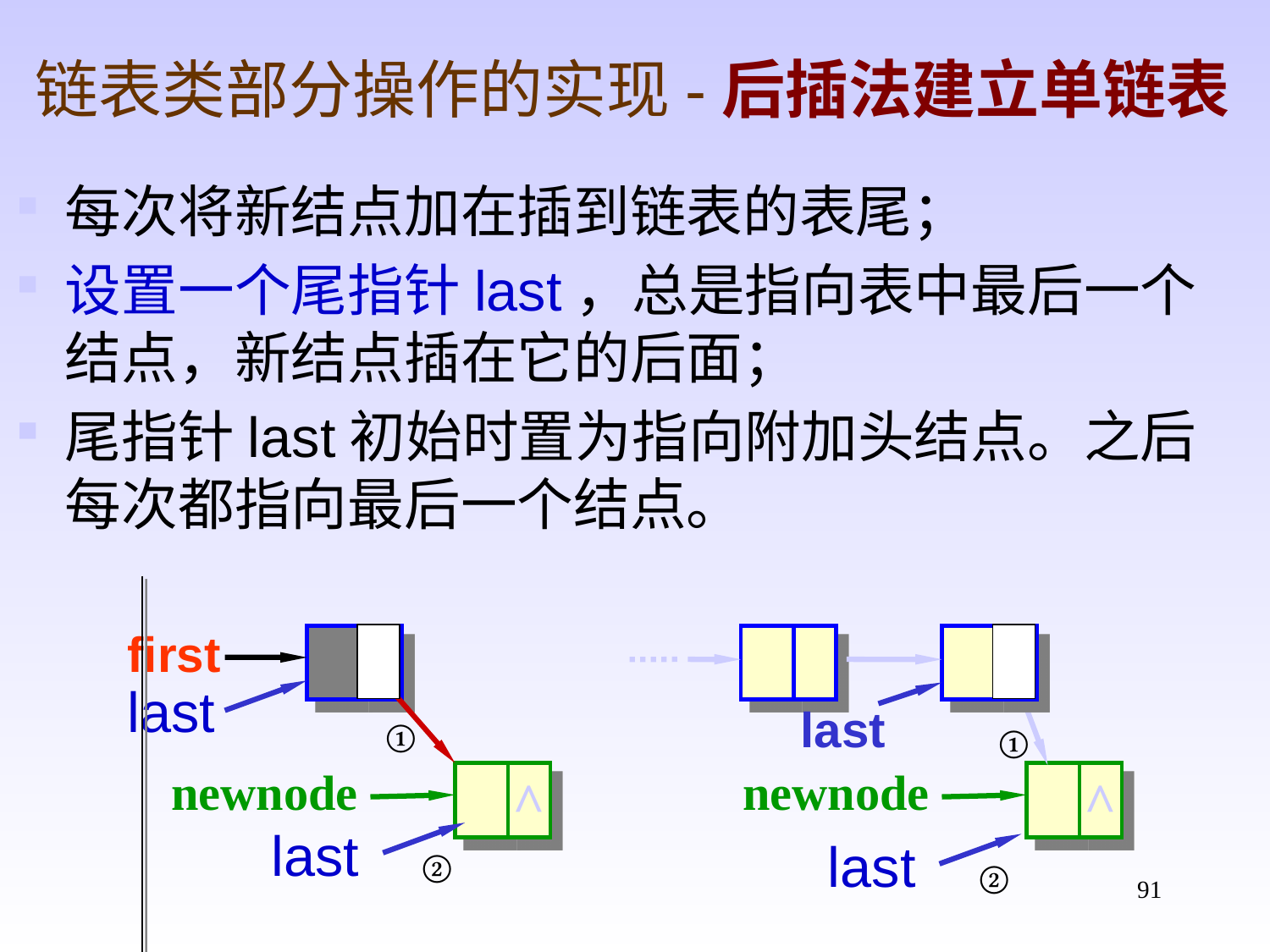

链表类部分操作的实现-后插法建立单链表

每次将新结点加在插到链表的表尾；
设置一个尾指针last，总是指向表中最后一个结点，新结点插在它的后面；
尾指针last初始时置为指向附加头结点。之后每次都指向最后一个结点。
first

^

^

last

last
①
①
newnode

^

newnode

^

last

last

②
②
91